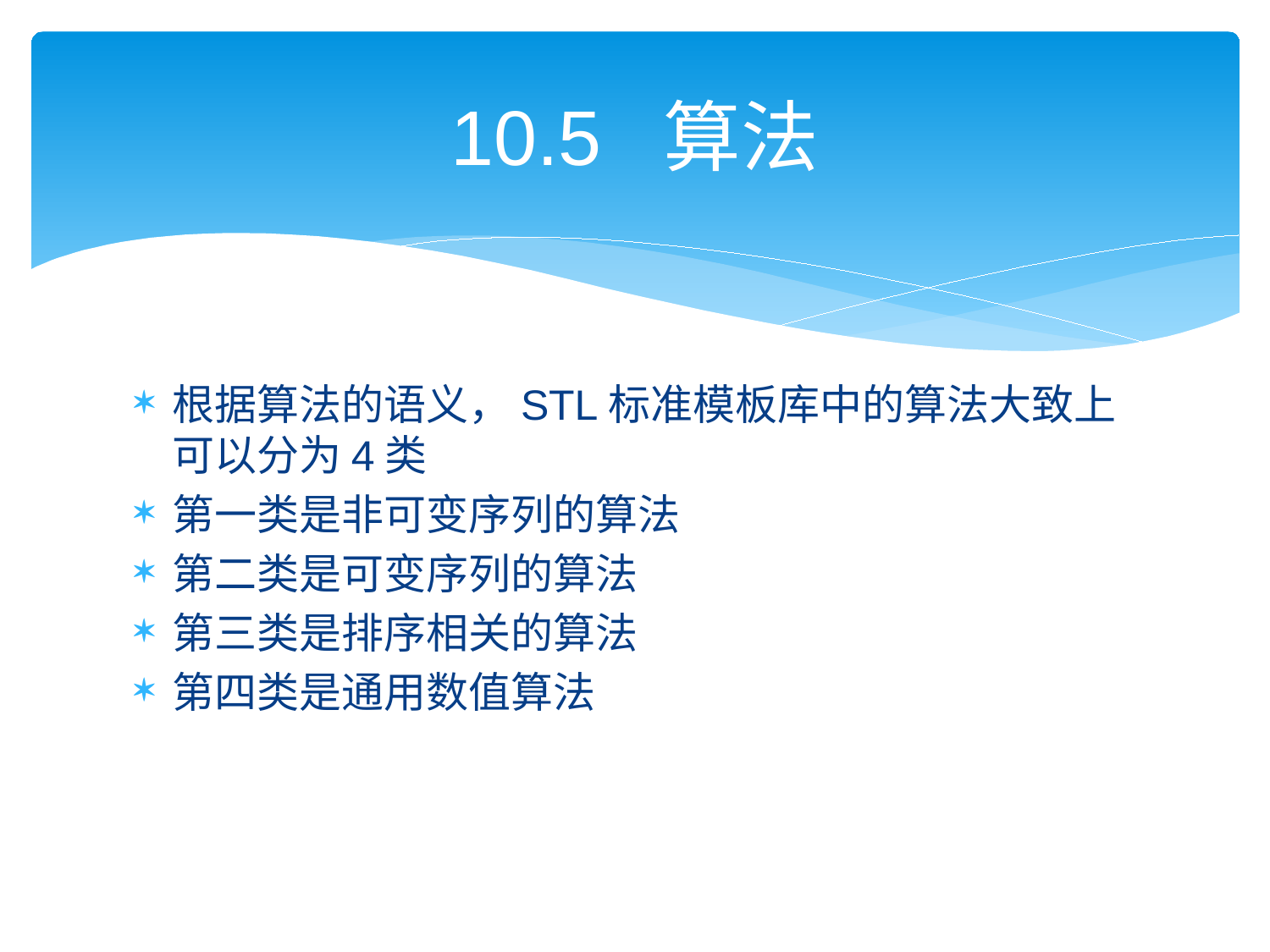

# 10.5  算法
根据算法的语义，STL标准模板库中的算法大致上可以分为4类
第一类是非可变序列的算法
第二类是可变序列的算法
第三类是排序相关的算法
第四类是通用数值算法